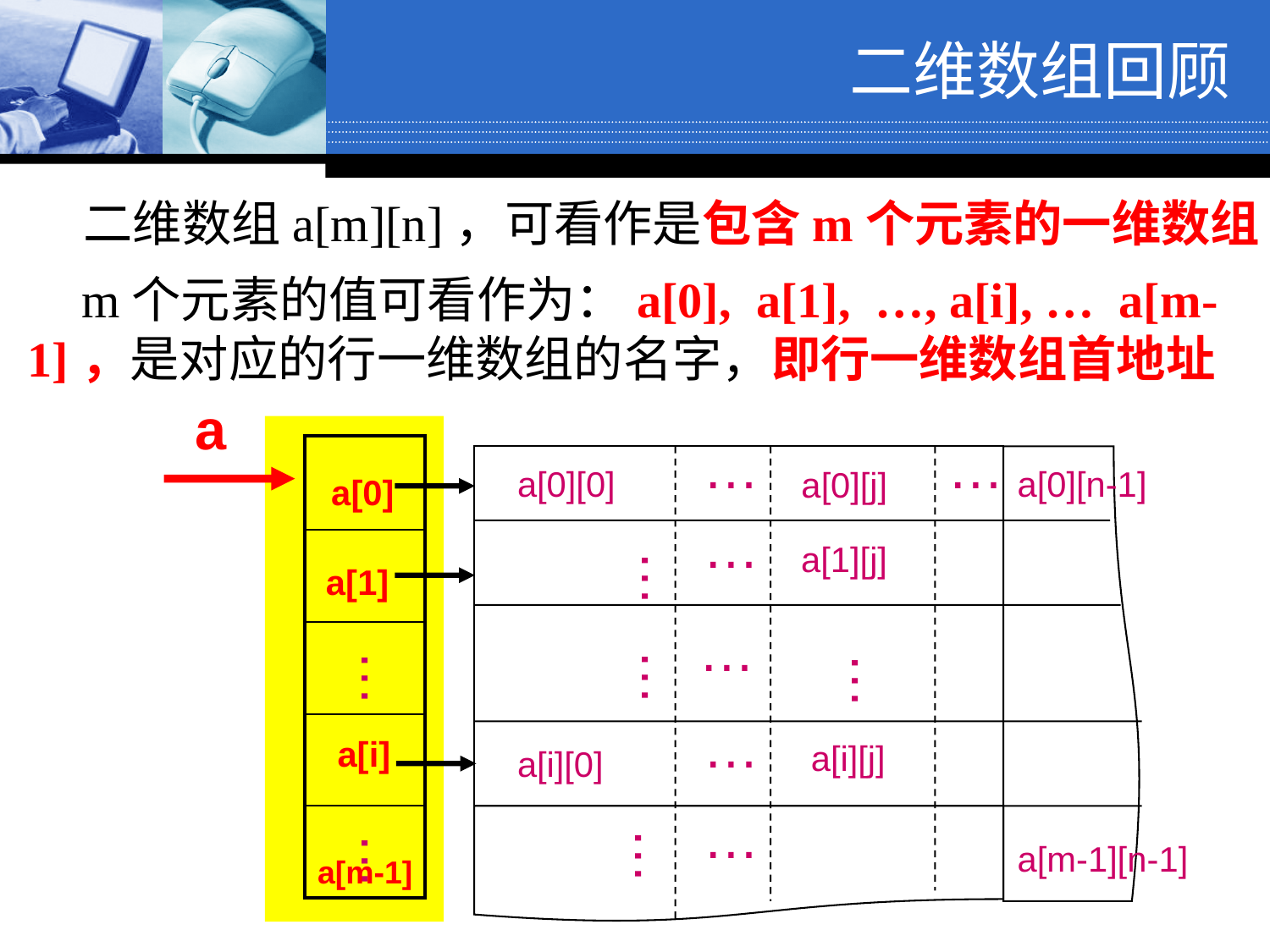

二维数组回顾
    二维数组a[m][n]，可看作是包含m个元素的一维数组

m个元素的值可看作为：a[0],  a[1],  …, a[i], …  a[m-1]，是对应的行一维数组的名字，即行一维数组首地址
a

…
…
|  |
| --- |
|  |
|  |
|  |
|  |

a[0][0]
a[0][n-1]
a[0][j]
a[0]

…

a[1][j]
…
a[1]

…
…
…
…
…

a[i]
a[i][j]
a[i][0]

…

…
…
a[m-1][n-1]
a[m-1]